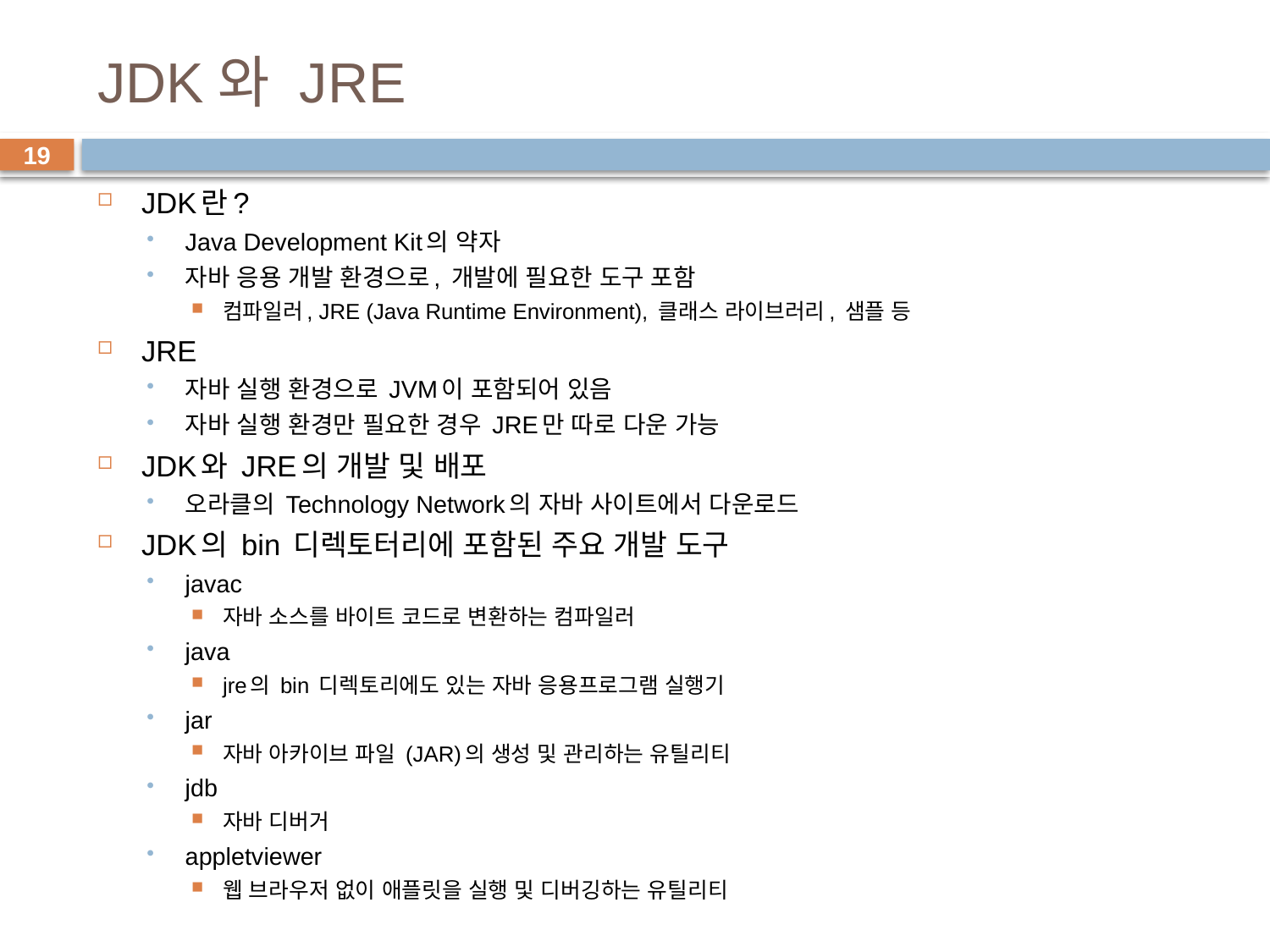

# JDK와 JRE
19
JDK란?
Java Development Kit의 약자
자바 응용 개발 환경으로, 개발에 필요한 도구 포함
컴파일러, JRE (Java Runtime Environment), 클래스 라이브러리, 샘플 등
JRE
자바 실행 환경으로 JVM이 포함되어 있음
자바 실행 환경만 필요한 경우 JRE만 따로 다운 가능
JDK와 JRE의 개발 및 배포
오라클의 Technology Network의 자바 사이트에서 다운로드
JDK의 bin 디렉토터리에 포함된 주요 개발 도구
javac
자바 소스를 바이트 코드로 변환하는 컴파일러
java
jre의 bin 디렉토리에도 있는 자바 응용프로그램 실행기
jar
자바 아카이브 파일 (JAR)의 생성 및 관리하는 유틸리티
jdb
자바 디버거
appletviewer
웹 브라우저 없이 애플릿을 실행 및 디버깅하는 유틸리티